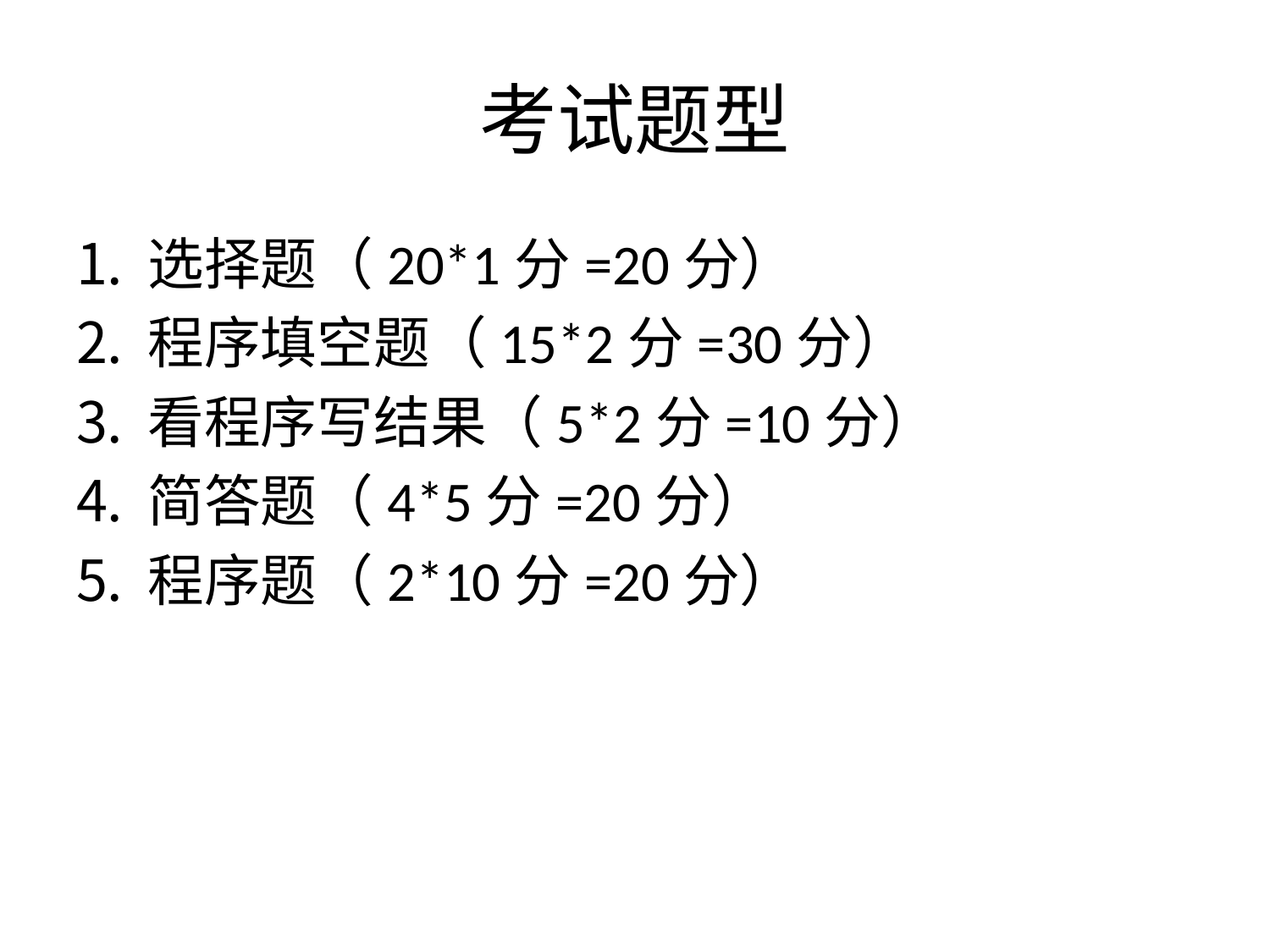

# 考试题型
选择题（20*1分=20分）
程序填空题（15*2分=30分）
看程序写结果（5*2分=10分）
简答题（4*5分=20分）
程序题（2*10分=20分）